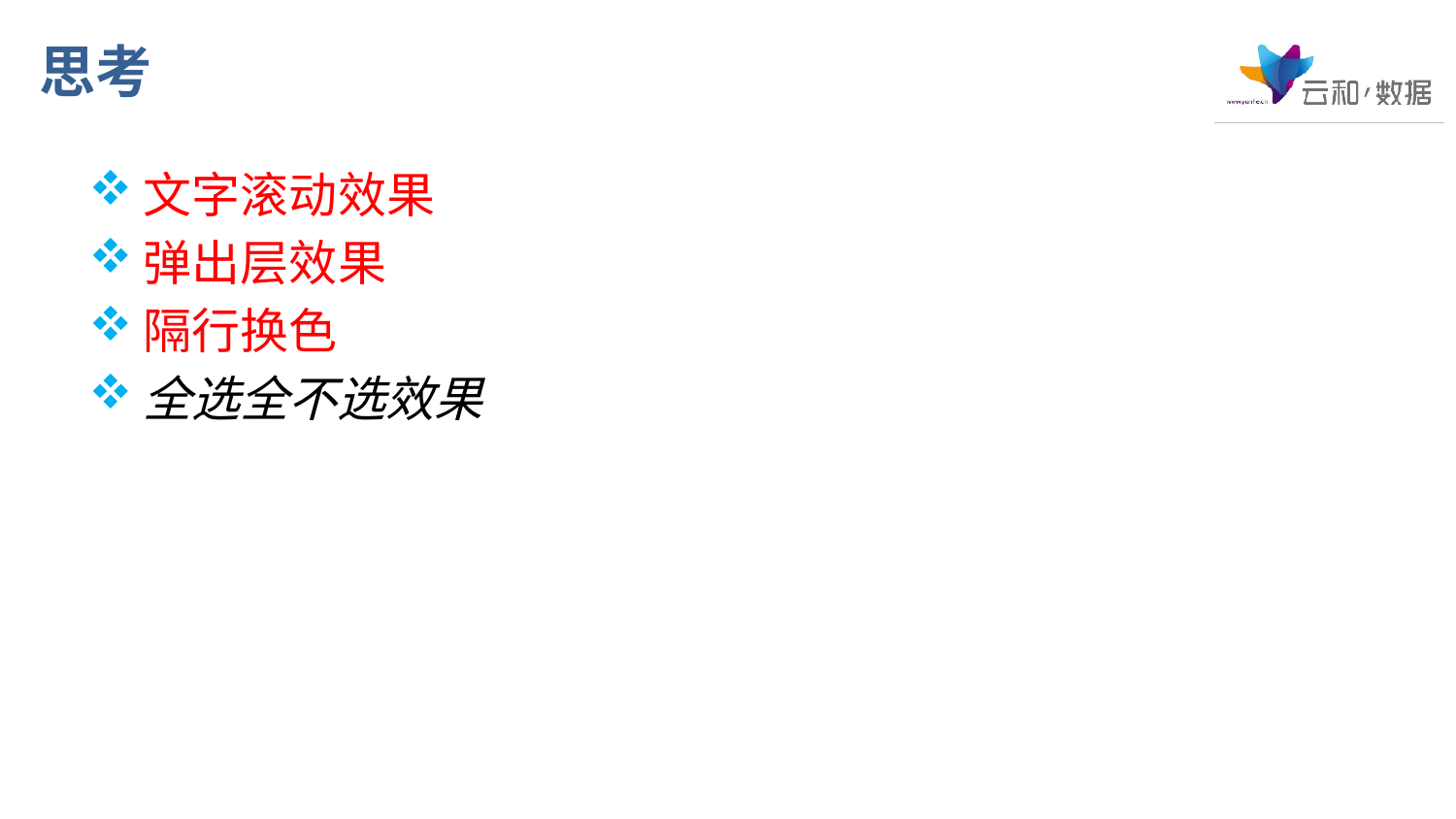

# 思考
文字滚动效果
弹出层效果
隔行换色
全选全不选效果

16